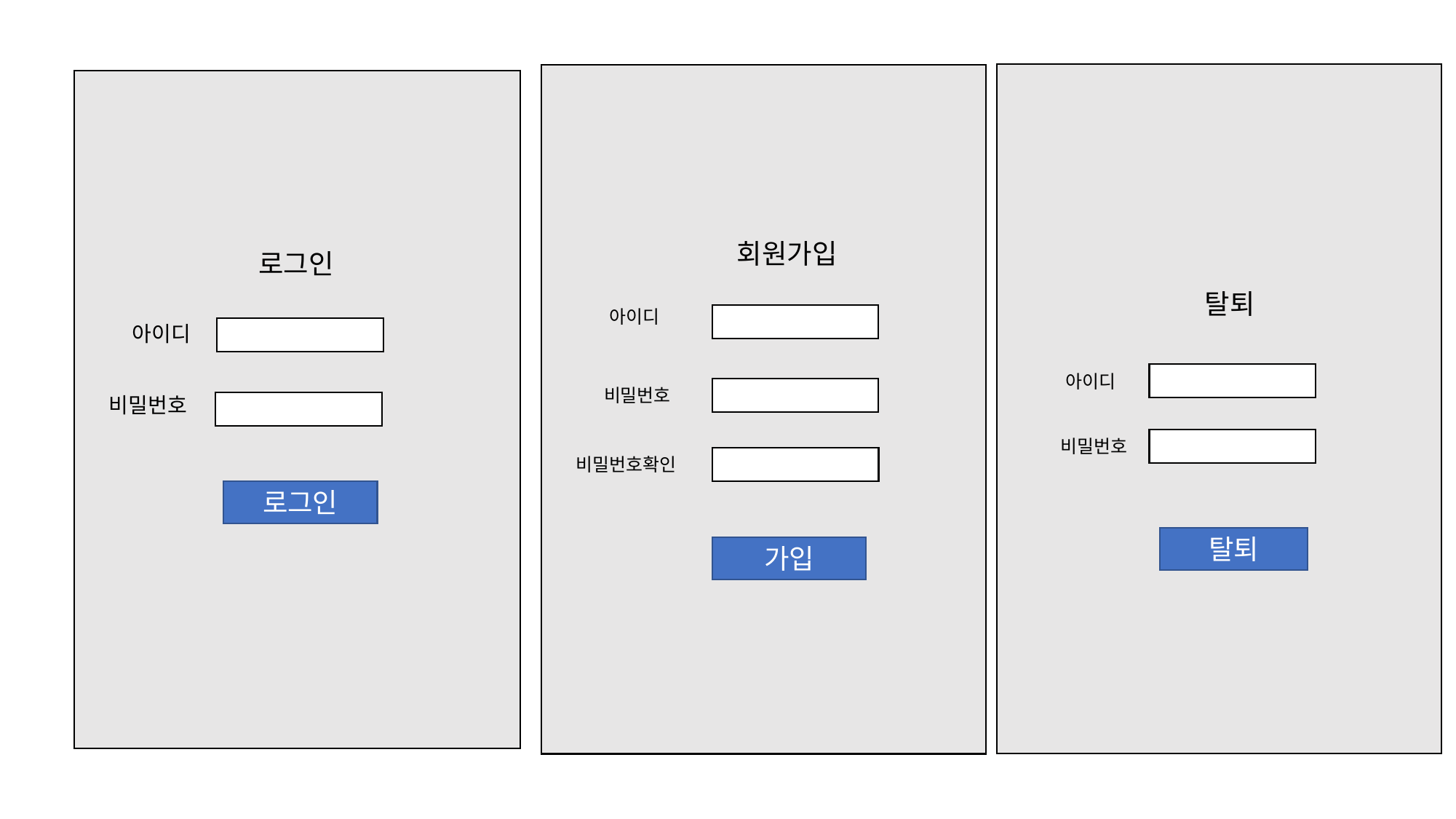

회원가입
로그인

    탈퇴
아이디

아이디

아이디
비밀번호

비밀번호

비밀번호

비밀번호확인
로그인
탈퇴
가입